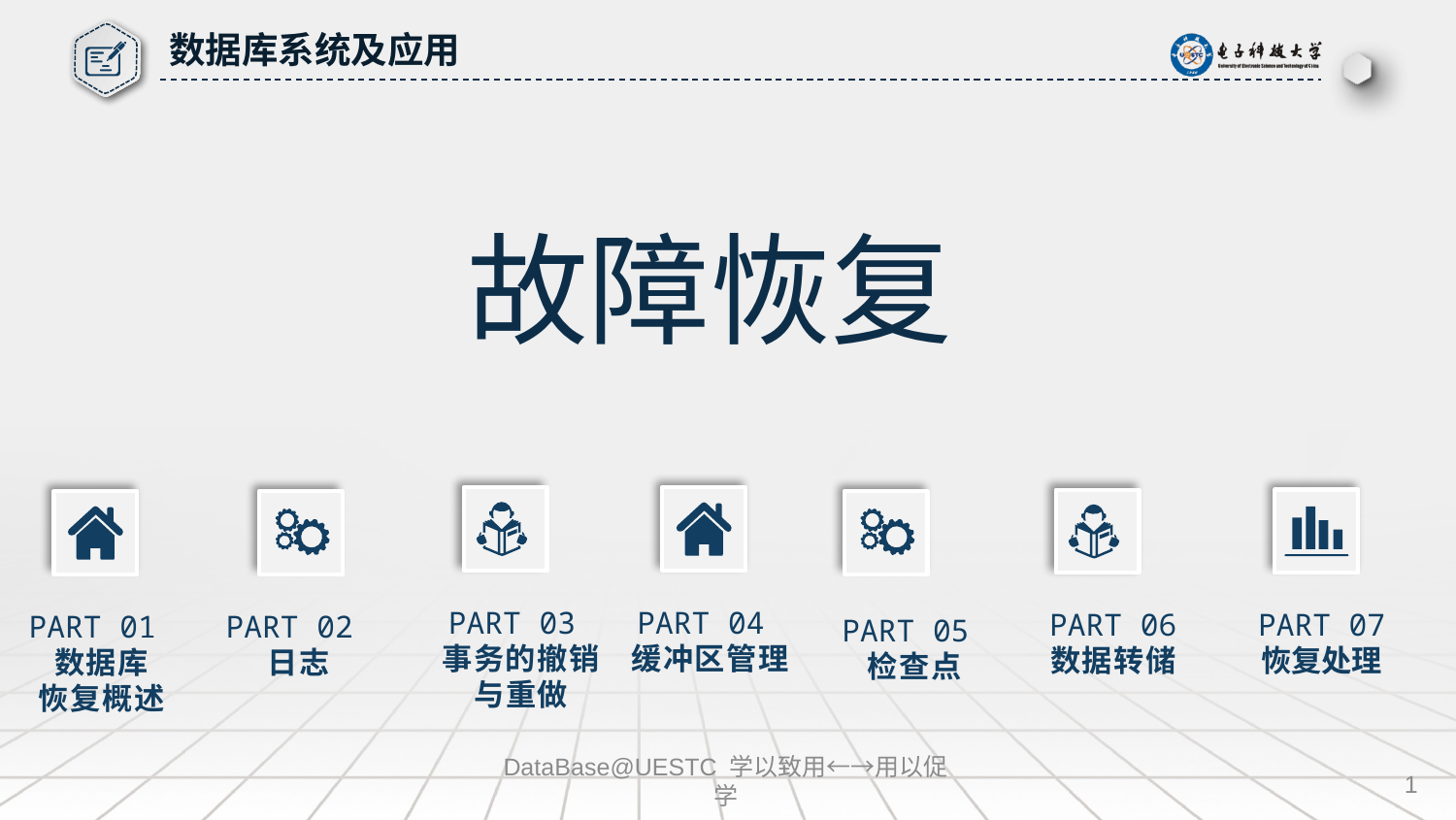

数据库系统及应用
故障恢复

PART 04
缓冲区管理

PART 03
事务的撤销
与重做

PART 07
恢复处理

PART 06
数据转储

PART 01
数据库
恢复概述

PART 02
日志

PART 05
检查点
DataBase@UESTC 学以致用←→用以促学
1